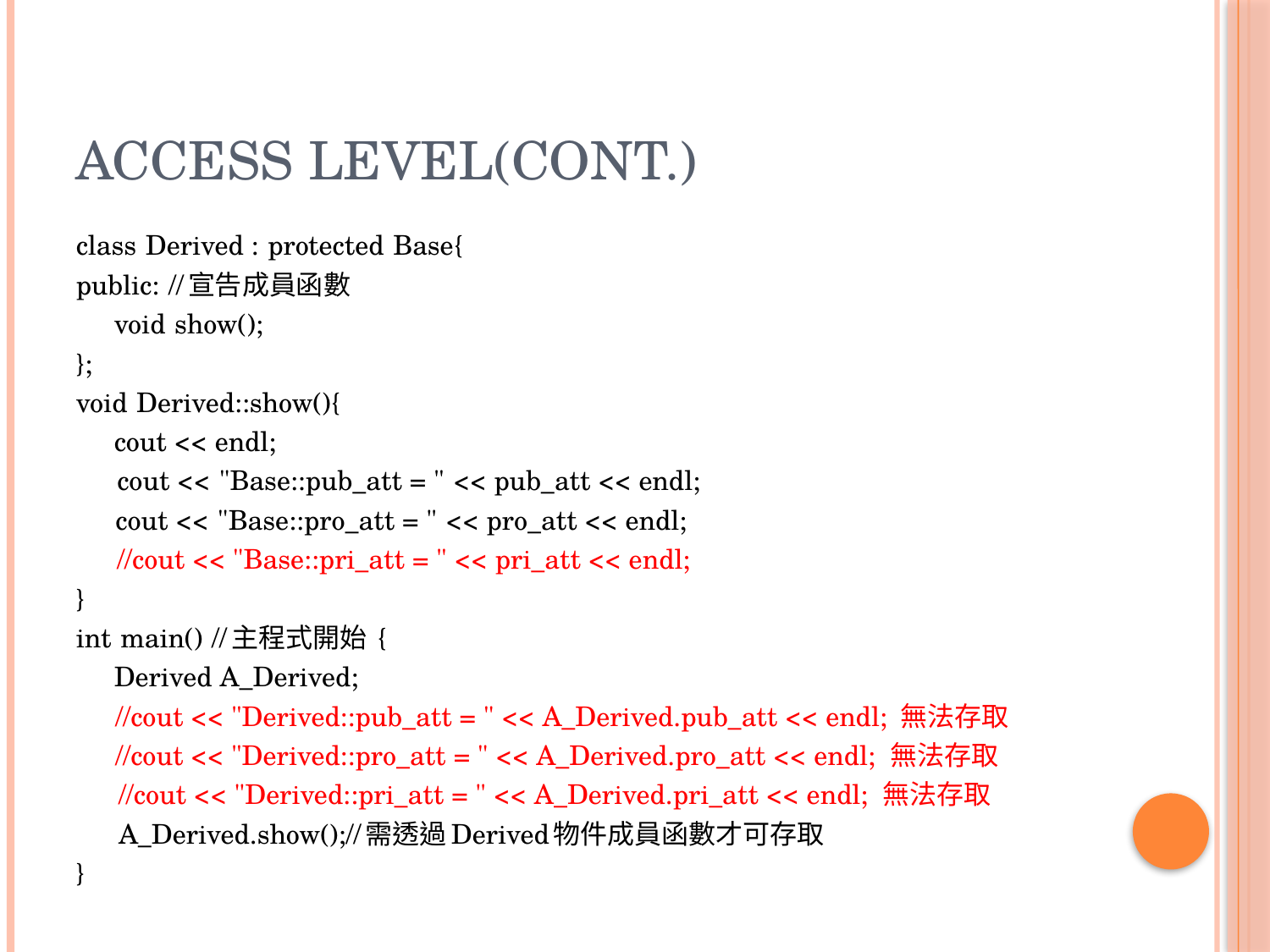

# Access level(cont.)
class Derived : protected Base{
public: //宣告成員函數
     void show();
};
void Derived::show(){
     cout << endl;
     cout << "Base::pub_att = " << pub_att << endl;
     cout << "Base::pro_att = " << pro_att << endl;
     //cout << "Base::pri_att = " << pri_att << endl;
}
int main() //主程式開始 {
     Derived A_Derived;
     //cout << "Derived::pub_att = " << A_Derived.pub_att << endl; 無法存取
     //cout << "Derived::pro_att = " << A_Derived.pro_att << endl; 無法存取
     //cout << "Derived::pri_att = " << A_Derived.pri_att << endl; 無法存取
     A_Derived.show();//需透過Derived物件成員函數才可存取
}